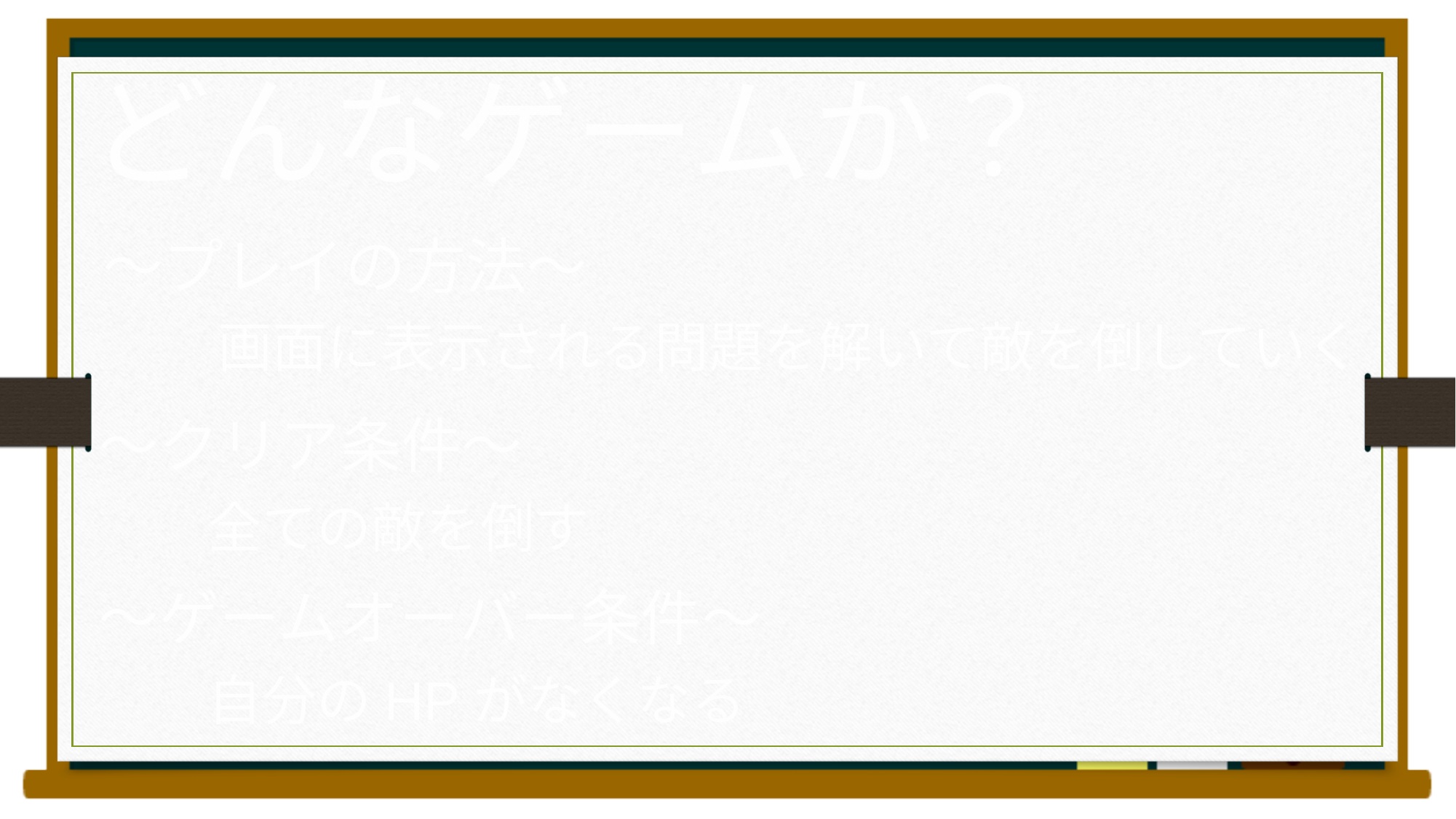

# どんなゲームか？
　～プレイの方法～
	　画面に表示される問題を解いて敵を倒していく
　～クリア条件～
	　全ての敵を倒す
　～ゲームオーバー条件～
	　自分のHPがなくなる